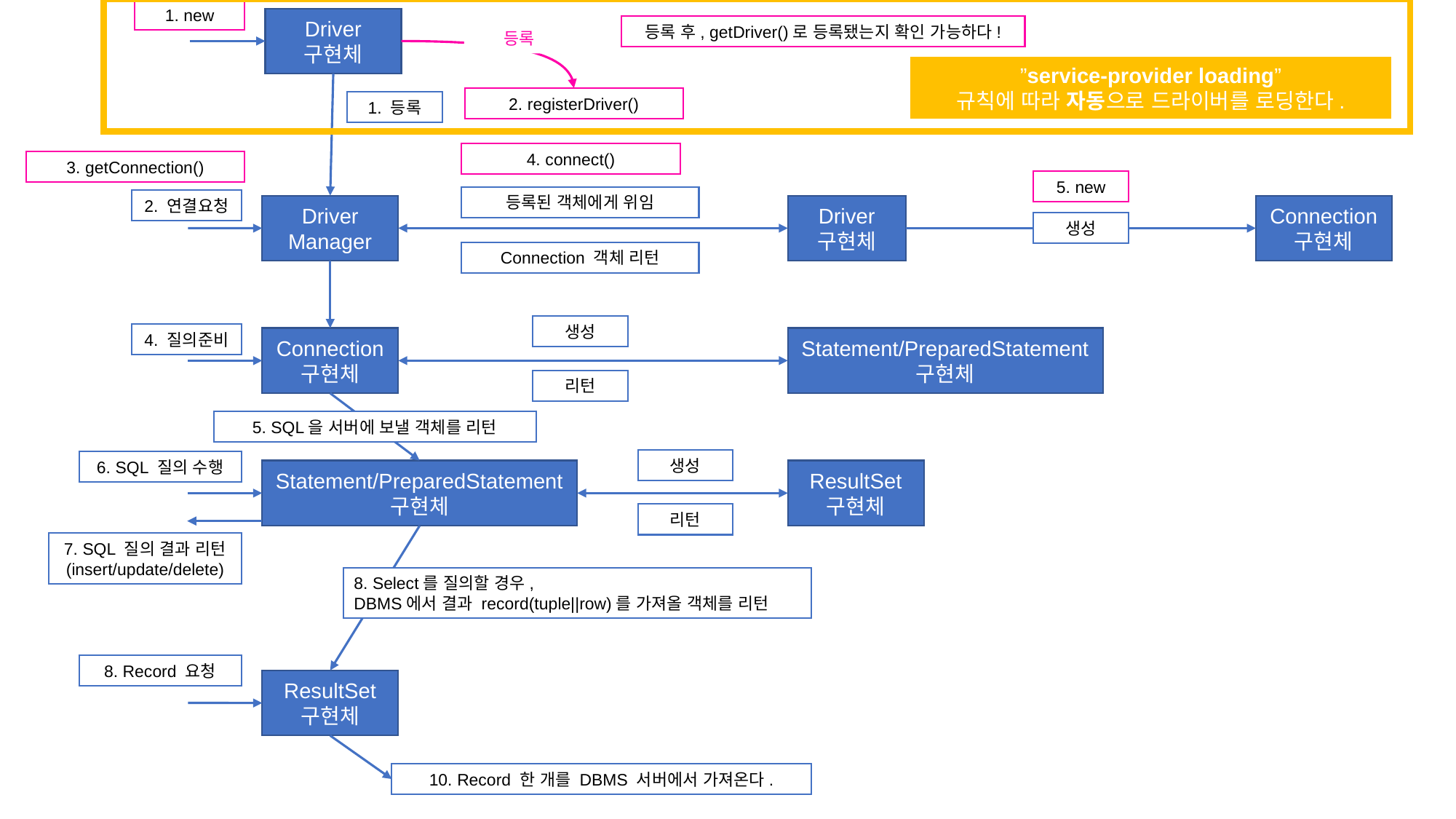

1. new
Driver
구현체
등록 후, getDriver()로 등록됐는지 확인 가능하다!
등록
”service-provider loading”
규칙에 따라 자동으로 드라이버를 로딩한다.
2. registerDriver()
1. 등록
4. connect()
3. getConnection()
5. new
등록된 객체에게 위임
2. 연결요청
Connection
구현체
Driver
구현체
Driver
Manager
생성
Connection 객체 리턴
생성
4. 질의준비
Connection
구현체
Statement/PreparedStatement
구현체
리턴
5. SQL을 서버에 보낼 객체를 리턴
생성
6. SQL 질의 수행
ResultSet
구현체
Statement/PreparedStatement
구현체
리턴
7. SQL 질의 결과 리턴
(insert/update/delete)
8. Select를 질의할 경우,
DBMS에서 결과 record(tuple||row)를 가져올 객체를 리턴
8. Record 요청
ResultSet
구현체
10. Record 한 개를 DBMS 서버에서 가져온다.